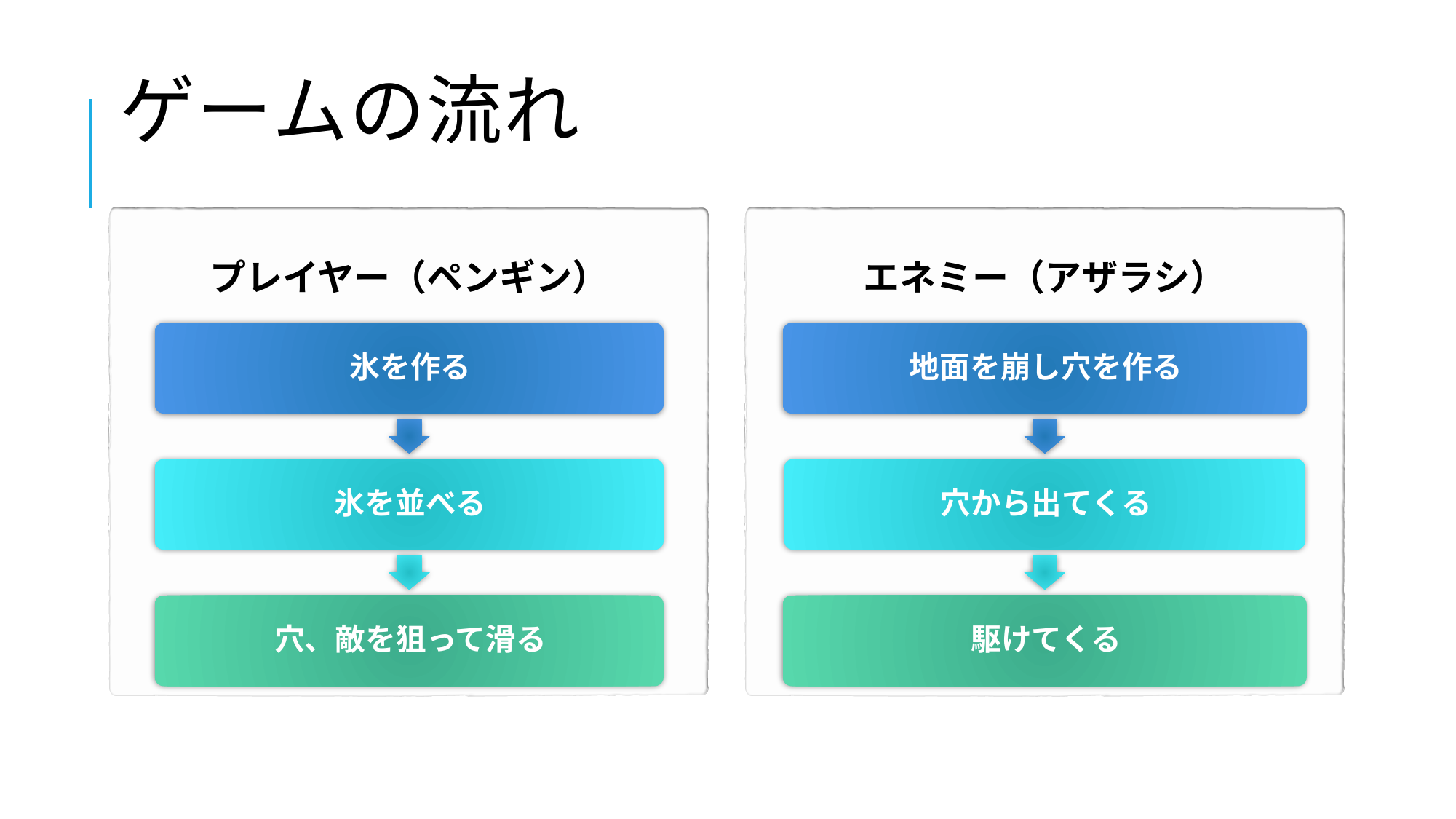

# ゲームの流れ
エネミー（アザラシ）
プレイヤー（ペンギン）
地面を崩し穴を作る

穴から出てくる

駆けてくる
氷を作る

氷を並べる

穴、敵を狙って滑る